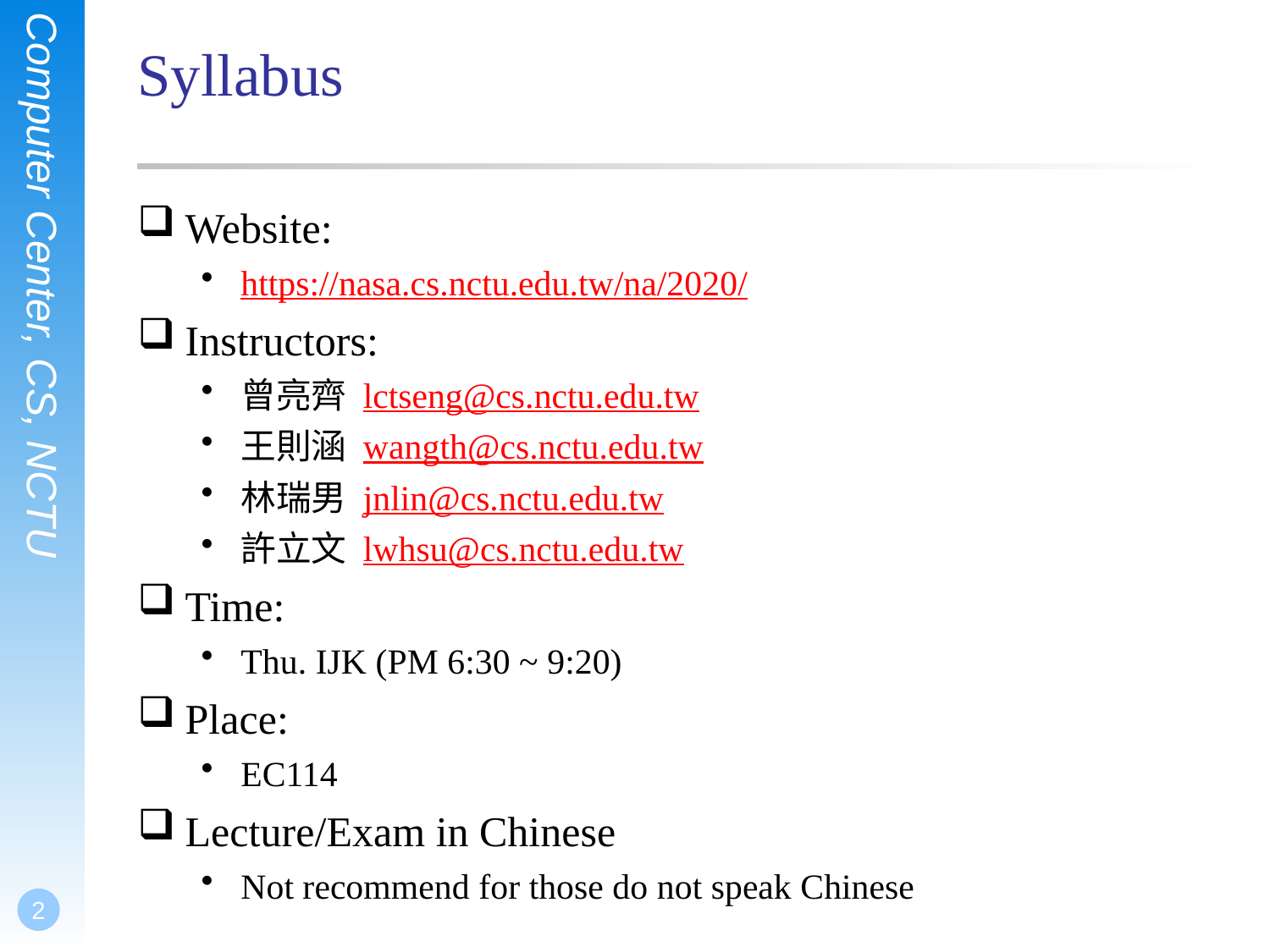

# Syllabus
Website:
https://nasa.cs.nctu.edu.tw/na/2020/
Instructors:
曾亮齊 lctseng@cs.nctu.edu.tw
王則涵 wangth@cs.nctu.edu.tw
林瑞男 jnlin@cs.nctu.edu.tw
許立文 lwhsu@cs.nctu.edu.tw
Time:
Thu. IJK (PM 6:30 ~ 9:20)
Place:
EC114
Lecture/Exam in Chinese
Not recommend for those do not speak Chinese